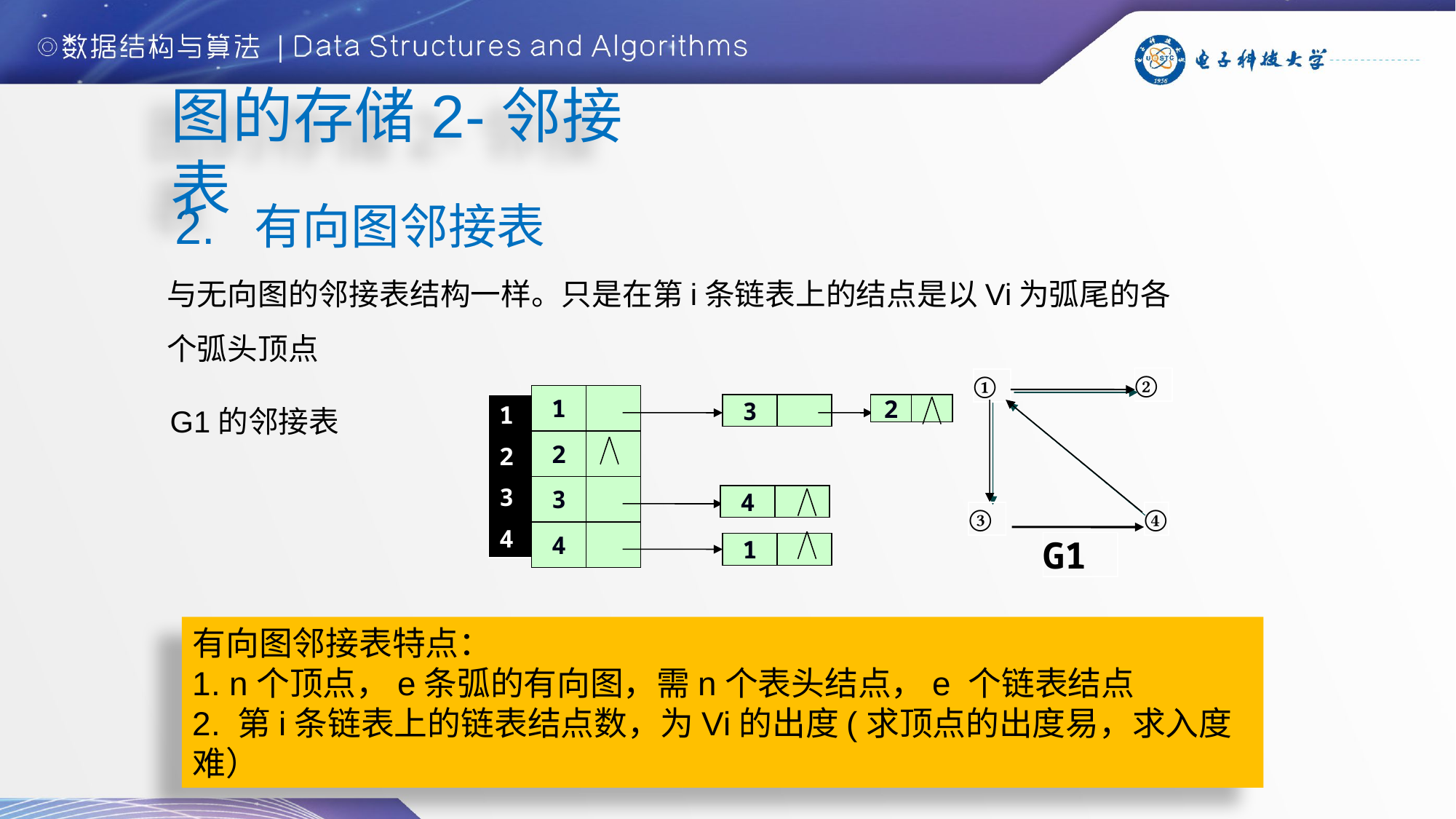

# 图的存储2-邻接表
2.  有向图邻接表
与无向图的邻接表结构一样。只是在第i条链表上的结点是以Vi为弧尾的各个弧头顶点
②
①

③
④
G1

1

1
2
3
4
3

2

2

3

4

4

1

G1的邻接表
有向图邻接表特点：
1. n个顶点，e条弧的有向图，需n个表头结点，e 个链表结点
2. 第i条链表上的链表结点数，为Vi的出度(求顶点的出度易，求入度难）